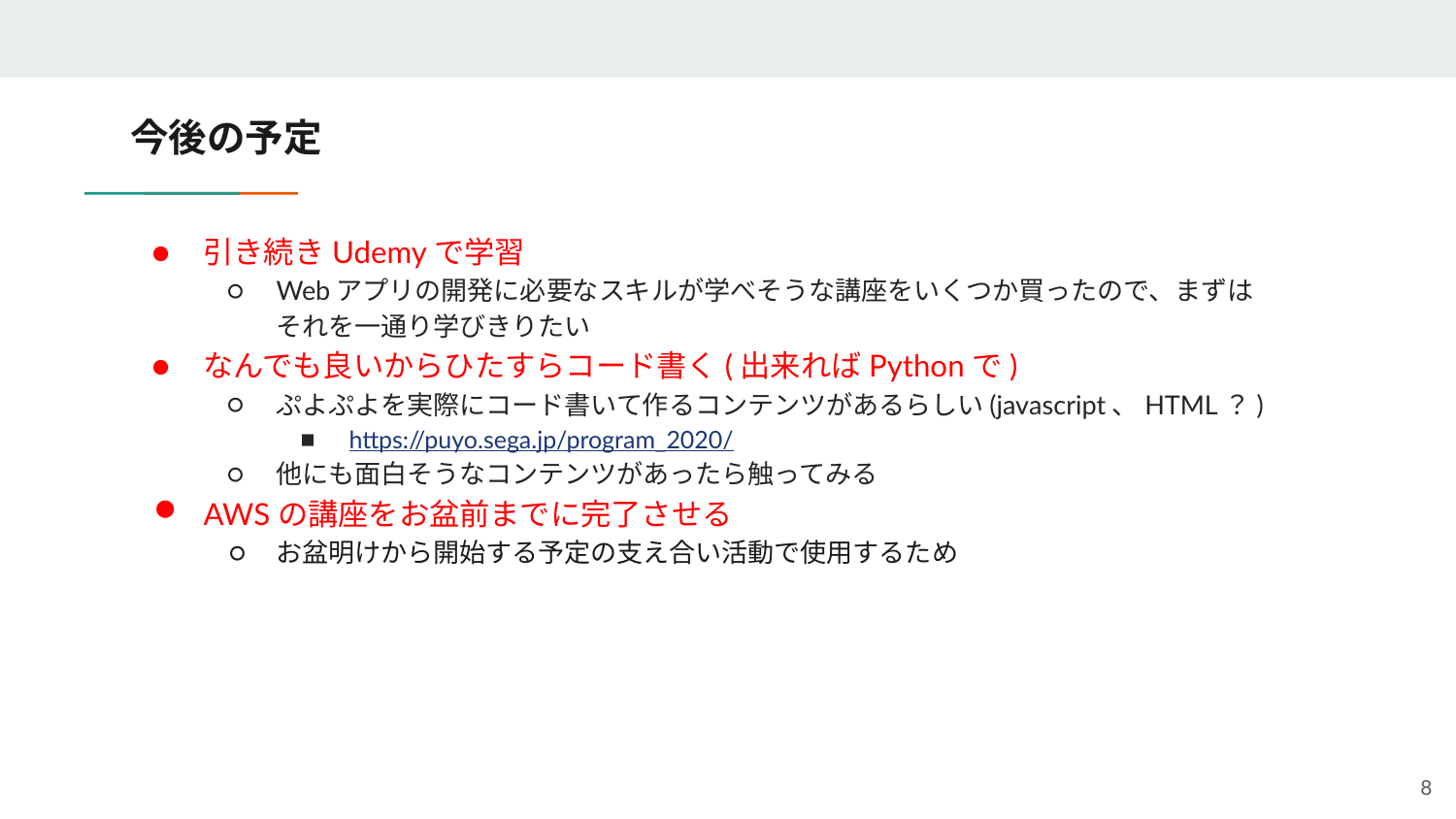

# 今後の予定
引き続きUdemyで学習
Webアプリの開発に必要なスキルが学べそうな講座をいくつか買ったので、まずは
それを一通り学びきりたい
なんでも良いからひたすらコード書く(出来ればPythonで)
ぷよぷよを実際にコード書いて作るコンテンツがあるらしい(javascript、HTML？)
https://puyo.sega.jp/program_2020/
他にも面白そうなコンテンツがあったら触ってみる
AWSの講座をお盆前までに完了させる
お盆明けから開始する予定の支え合い活動で使用するため

8